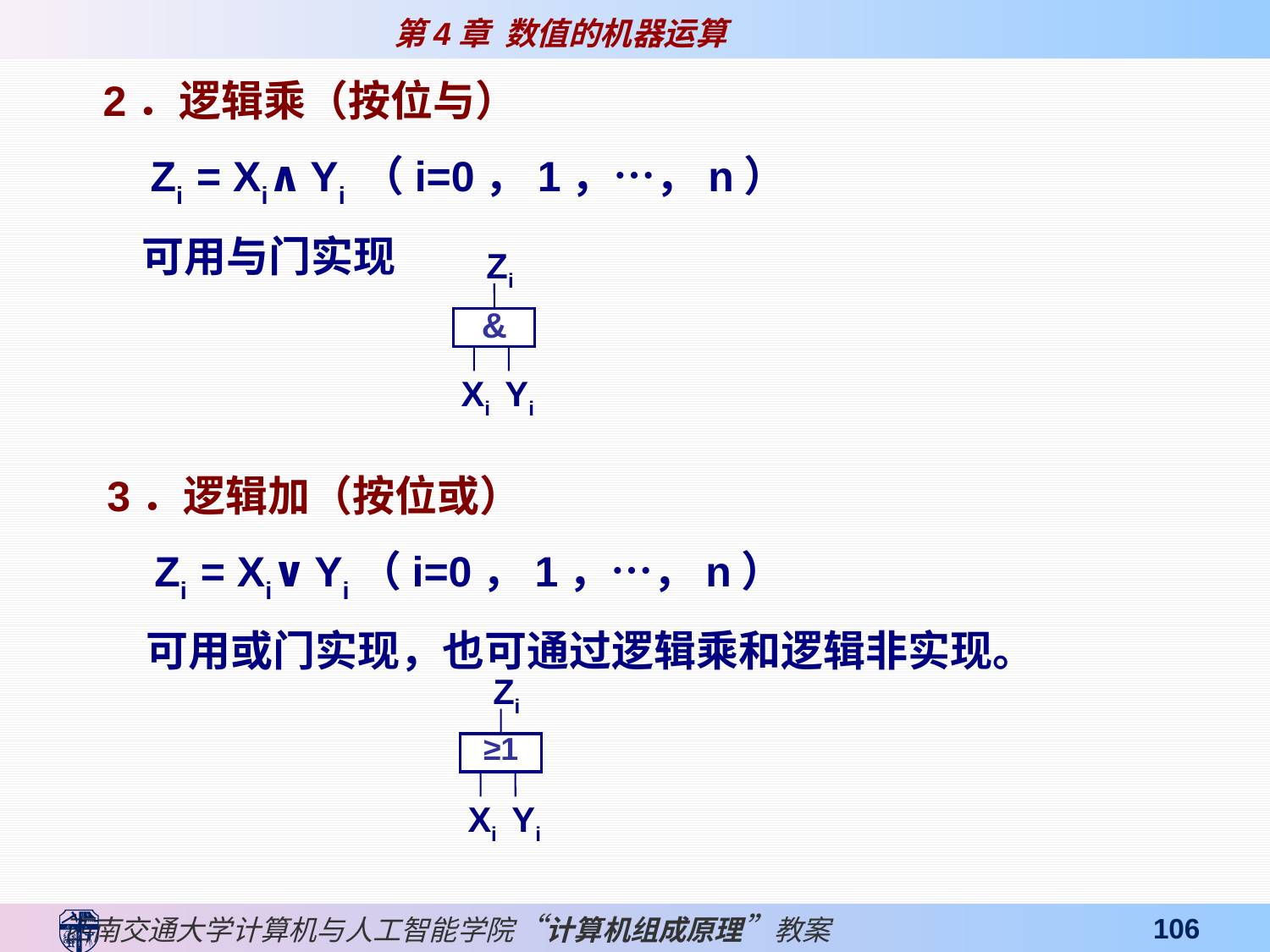

2．逻辑乘（按位与）
    Zi  = Xi∧Yi （i=0，1，…，n）
   可用与门实现

Zi

&

Xi  Yi
3．逻辑加（按位或）
    Zi  = Xi∨Yi（i=0，1，…，n）
   可用或门实现，也可通过逻辑乘和逻辑非实现。
Zi

≥1

Xi  Yi